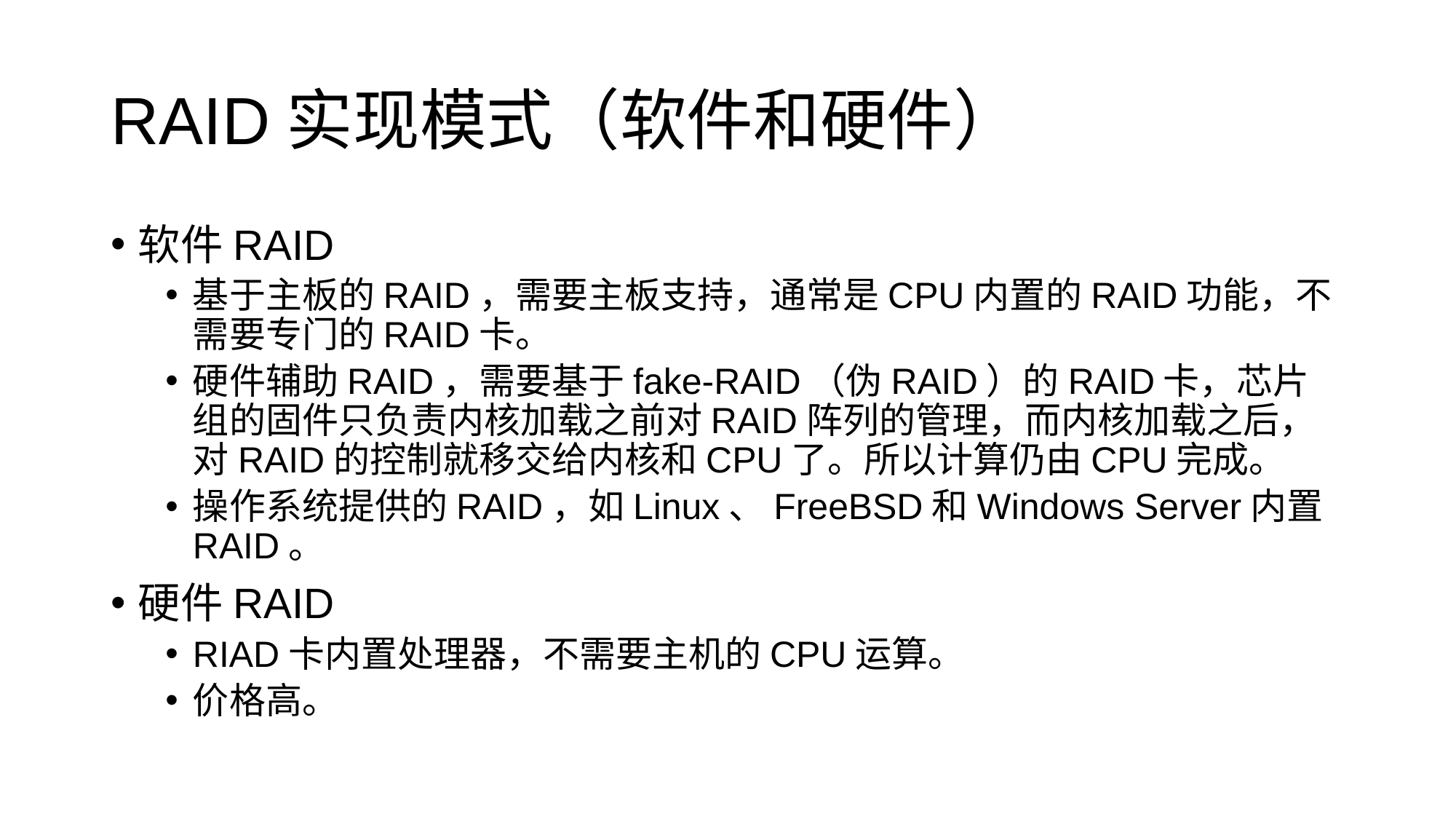

# RAID实现模式（软件和硬件）
软件RAID
基于主板的RAID，需要主板支持，通常是CPU内置的RAID功能，不需要专门的RAID卡。
硬件辅助RAID，需要基于fake-RAID（伪RAID）的RAID卡，芯片组的固件只负责内核加载之前对RAID阵列的管理，而内核加载之后，对RAID的控制就移交给内核和CPU了。所以计算仍由CPU完成。
操作系统提供的RAID，如Linux、FreeBSD和Windows Server内置RAID。
硬件RAID
RIAD卡内置处理器，不需要主机的CPU运算。
价格高。